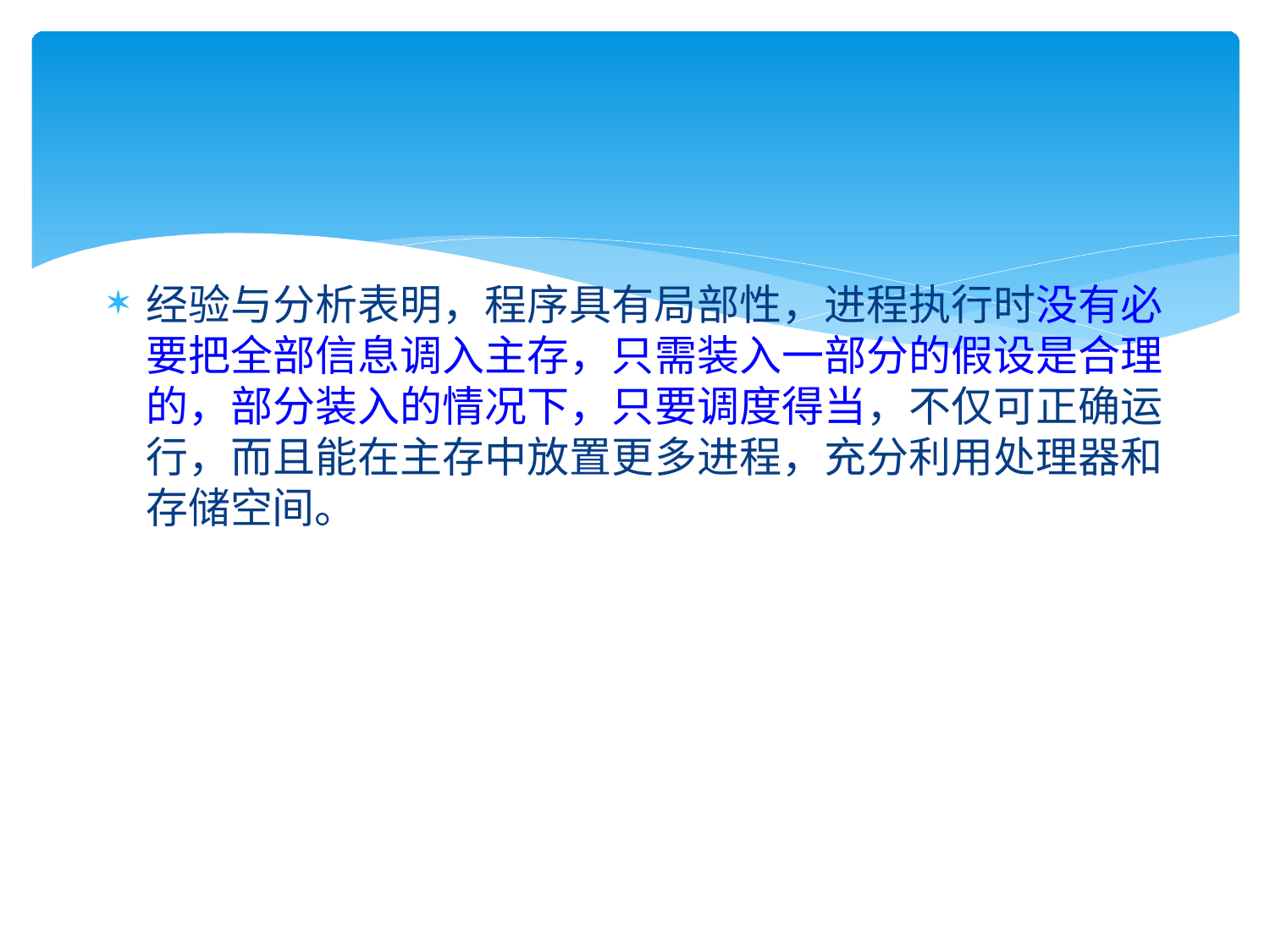

# 经验与分析表明，程序具有局部性，进程执行时没有必 要把全部信息调入主存，只需装入一部分的假设是合理 的，部分装入的情况下，只要调度得当，不仅可正确运 行，而且能在主存中放置更多进程，充分利用处理器和 存储空间。